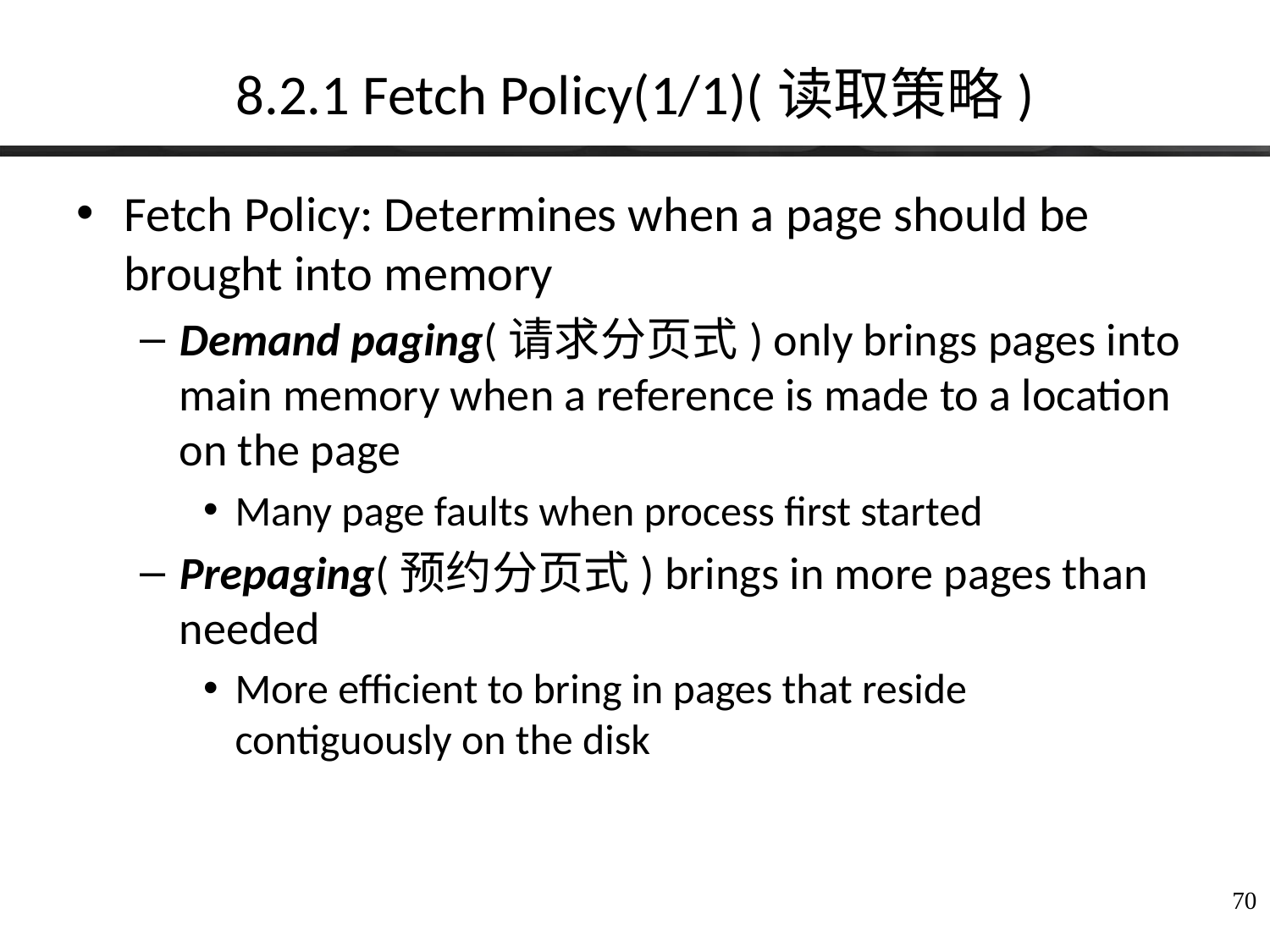

# 8.2.1 Fetch Policy(1/1)(读取策略)
Fetch Policy: Determines when a page should be brought into memory
Demand paging(请求分页式) only brings pages into main memory when a reference is made to a location on the page
Many page faults when process first started
Prepaging(预约分页式) brings in more pages than needed
More efficient to bring in pages that reside contiguously on the disk

70